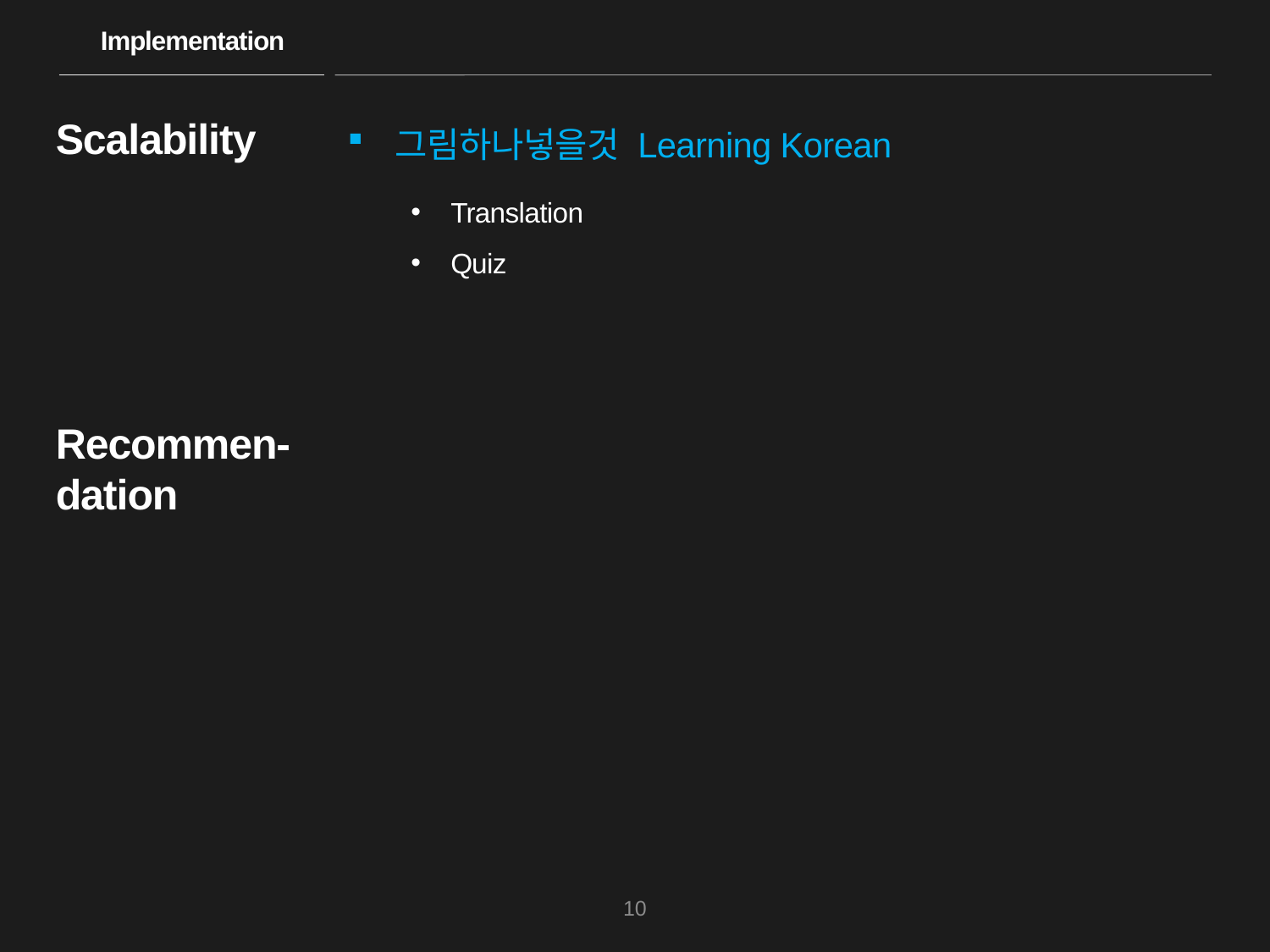

Implementation
# Scalability Recommen-dation
그림하나넣을것 Learning Korean
Translation
Quiz
10